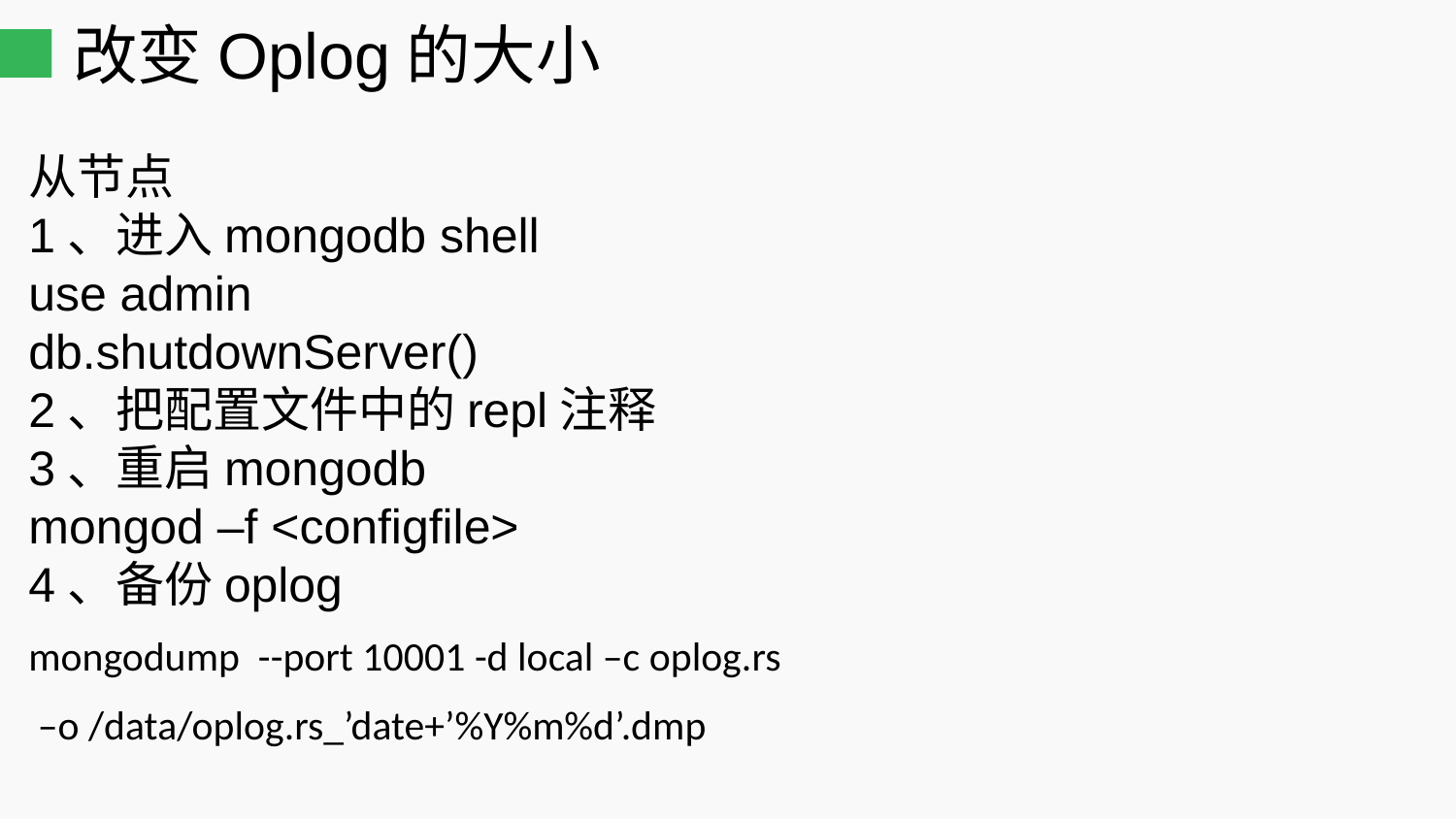

# 改变Oplog的大小
从节点
1、进入mongodb shell
use admin
db.shutdownServer()
2、把配置文件中的repl注释
3、重启mongodb
mongod –f <configfile>
4、备份oplog
mongodump  --port 10001 -d local –c oplog.rs
 –o /data/oplog.rs_’date+’%Y%m%d’.dmp